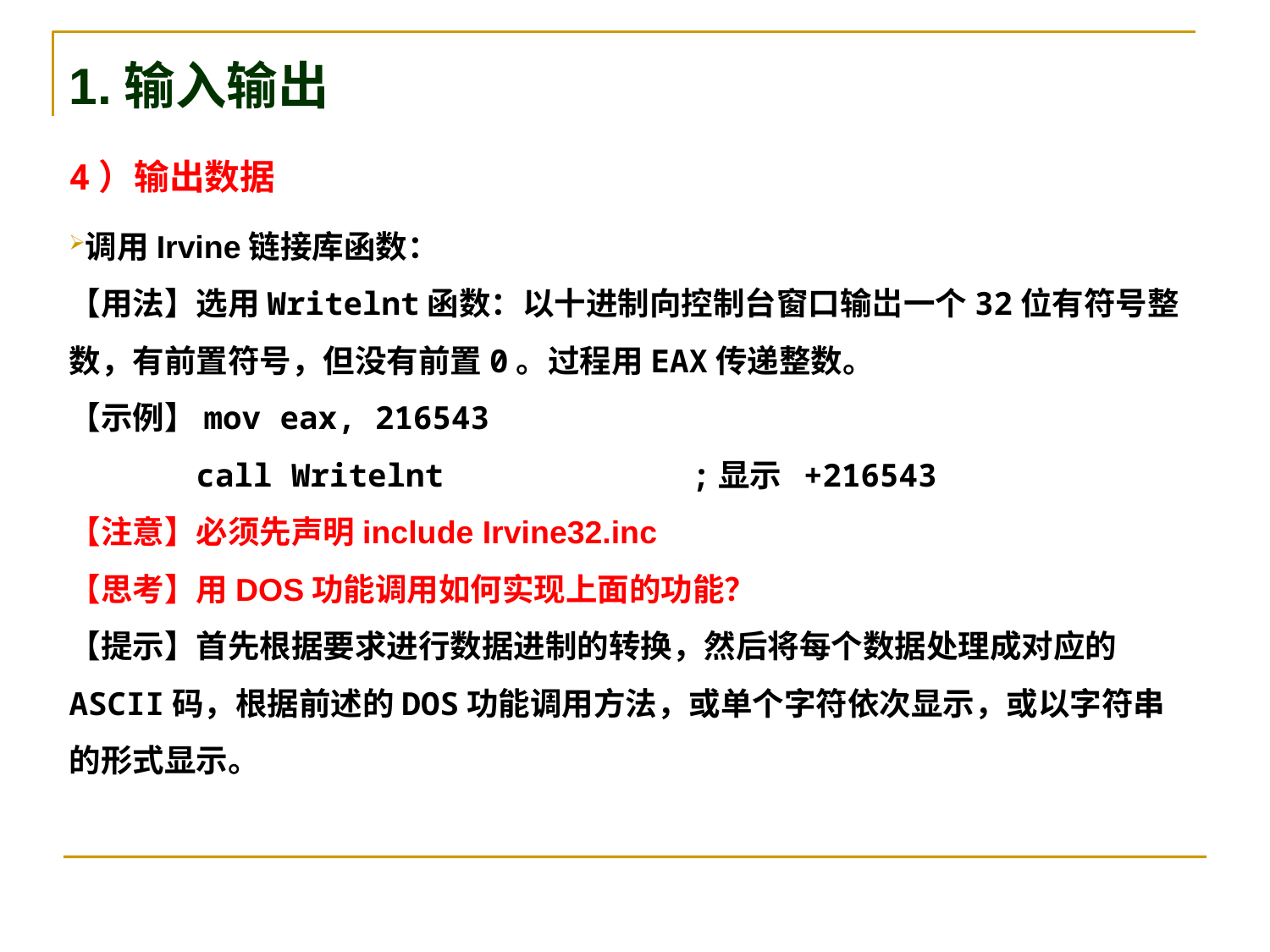

1.输入输出
4）输出数据
调用Irvine链接库函数：
【用法】选用Writelnt函数：以十进制向控制台窗口输岀一个32位有符号整数，有前置符号，但没有前置0。过程用EAX传递整数。
【示例】mov eax, 216543
	call Writelnt             ;显示  +216543
【注意】必须先声明include Irvine32.inc
【思考】用DOS功能调用如何实现上面的功能？
【提示】首先根据要求进行数据进制的转换，然后将每个数据处理成对应的ASCII码，根据前述的DOS功能调用方法，或单个字符依次显示，或以字符串的形式显示。